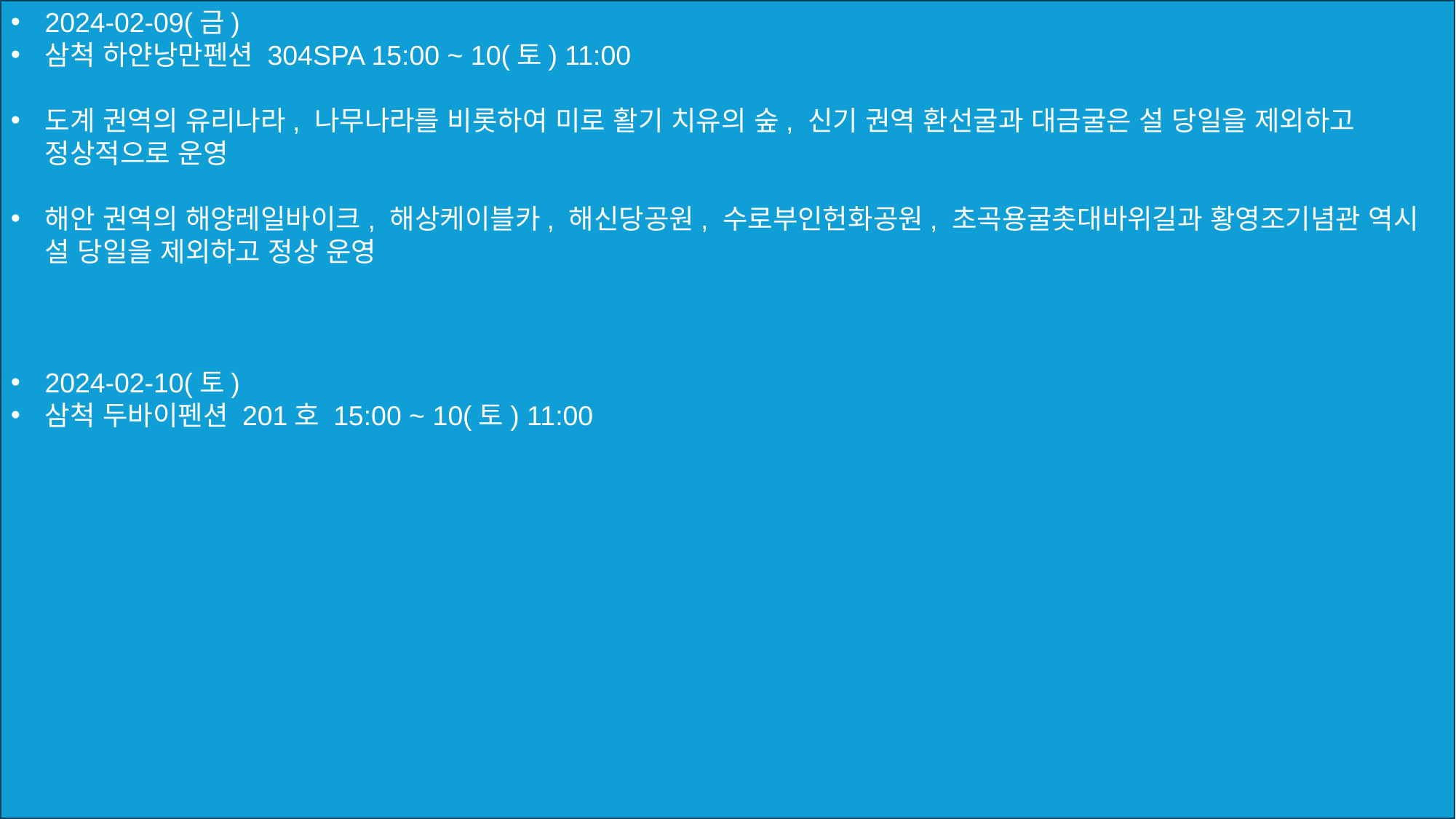

2024-02-09(금)
삼척 하얀낭만펜션 304SPA 15:00 ~ 10(토) 11:00

도계 권역의 유리나라, 나무나라를 비롯하여 미로 활기 치유의 숲, 신기 권역 환선굴과 대금굴은 설 당일을 제외하고 정상적으로 운영

해안 권역의 해양레일바이크, 해상케이블카, 해신당공원, 수로부인헌화공원, 초곡용굴촛대바위길과 황영조기념관 역시 설 당일을 제외하고 정상 운영

2024-02-10(토)
삼척 두바이펜션 201호 15:00 ~ 10(토) 11:00